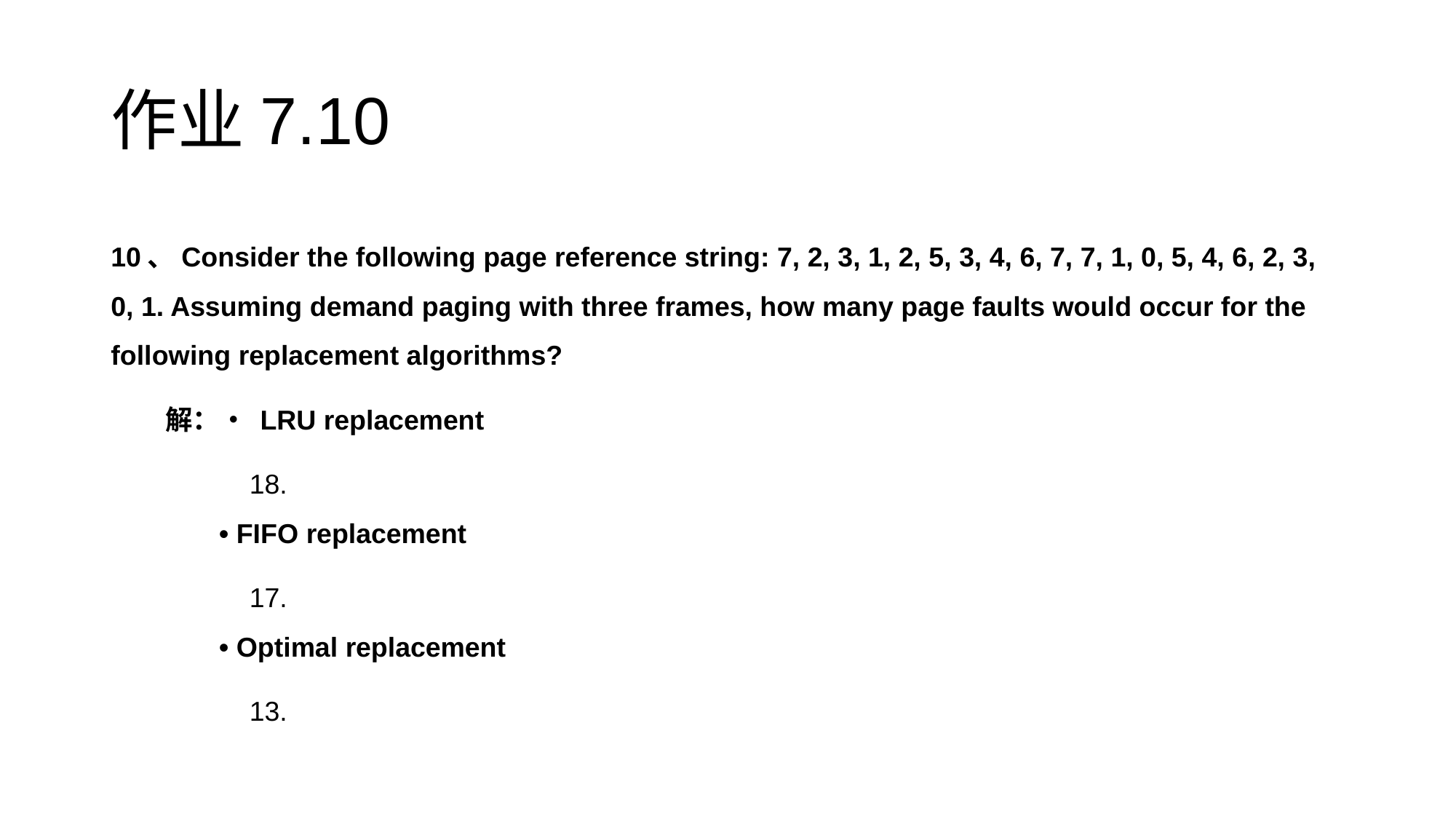

# 作业7.10
10、Consider the following page reference string: 7, 2, 3, 1, 2, 5, 3, 4, 6, 7, 7, 1, 0, 5, 4, 6, 2, 3, 0, 1. Assuming demand paging with three frames, how many page faults would occur for the following replacement algorithms?
解：• LRU replacement
           18.
       • FIFO replacement
           17.
       • Optimal replacement
           13.